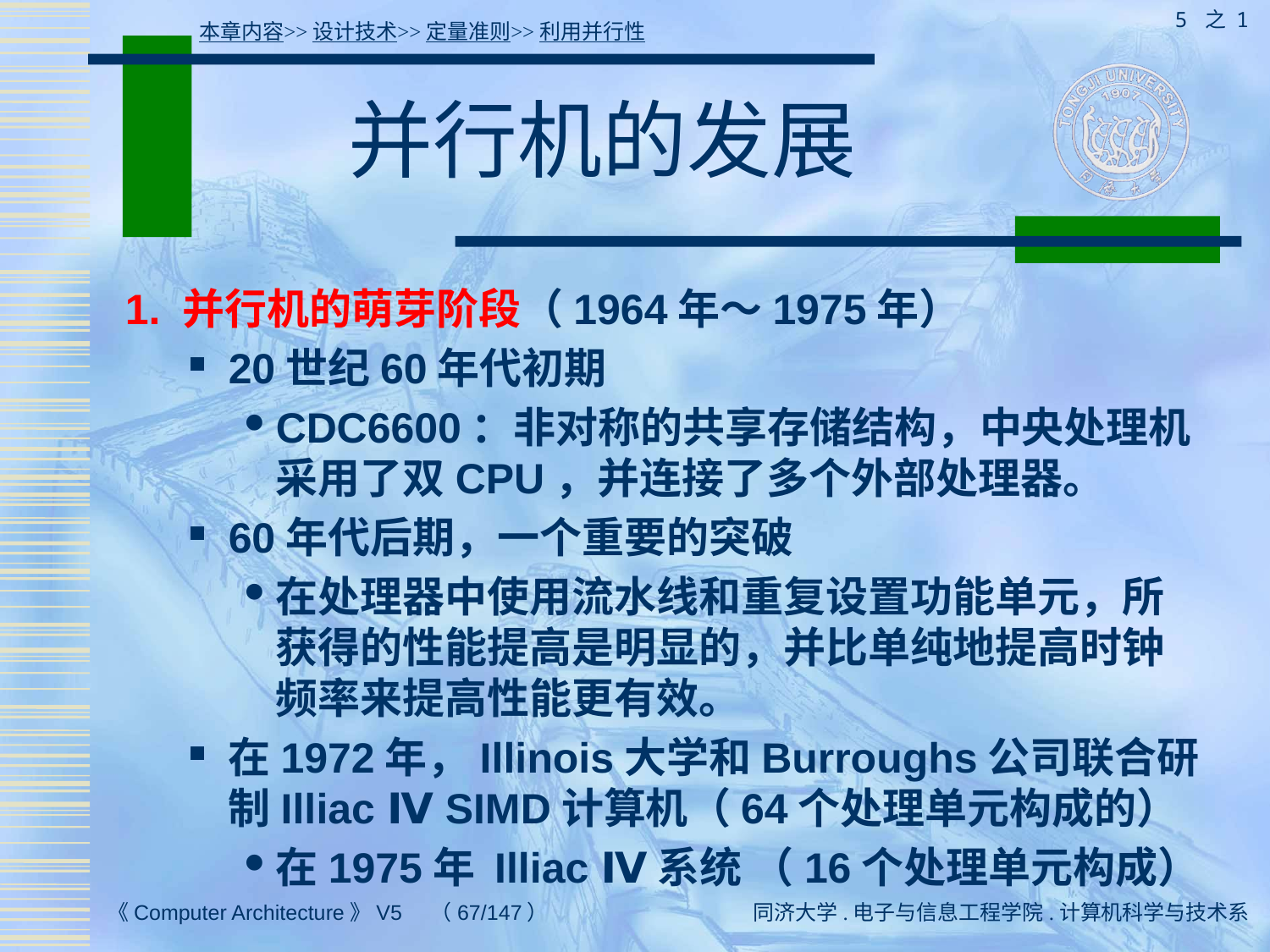

5 之 1
本章内容>>设计技术>>定量准则>>利用并行性
# 并行机的发展
1. 并行机的萌芽阶段（1964年～1975年）
20世纪60年代初期
CDC6600：非对称的共享存储结构，中央处理机采用了双CPU，并连接了多个外部处理器。
60年代后期，一个重要的突破
在处理器中使用流水线和重复设置功能单元，所获得的性能提高是明显的，并比单纯地提高时钟频率来提高性能更有效。
在1972年，Illinois大学和Burroughs公司联合研制Illiac Ⅳ SIMD计算机（64个处理单元构成的）
在1975年 Illiac Ⅳ系统 （16个处理单元构成）